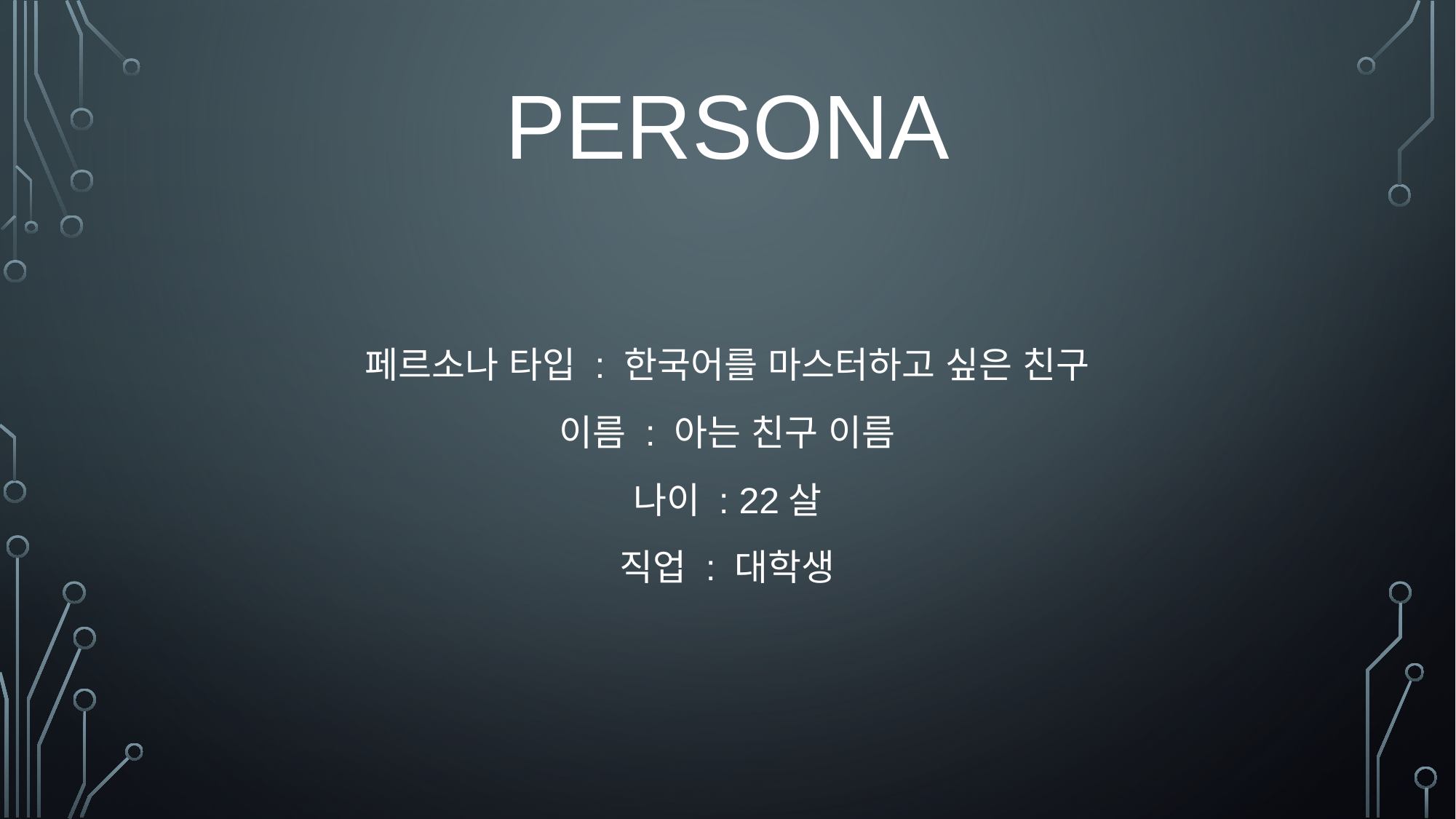

# Persona

페르소나 타입 : 한국어를 마스터하고 싶은 친구
이름 : 아는 친구 이름
나이 : 22살
직업 : 대학생